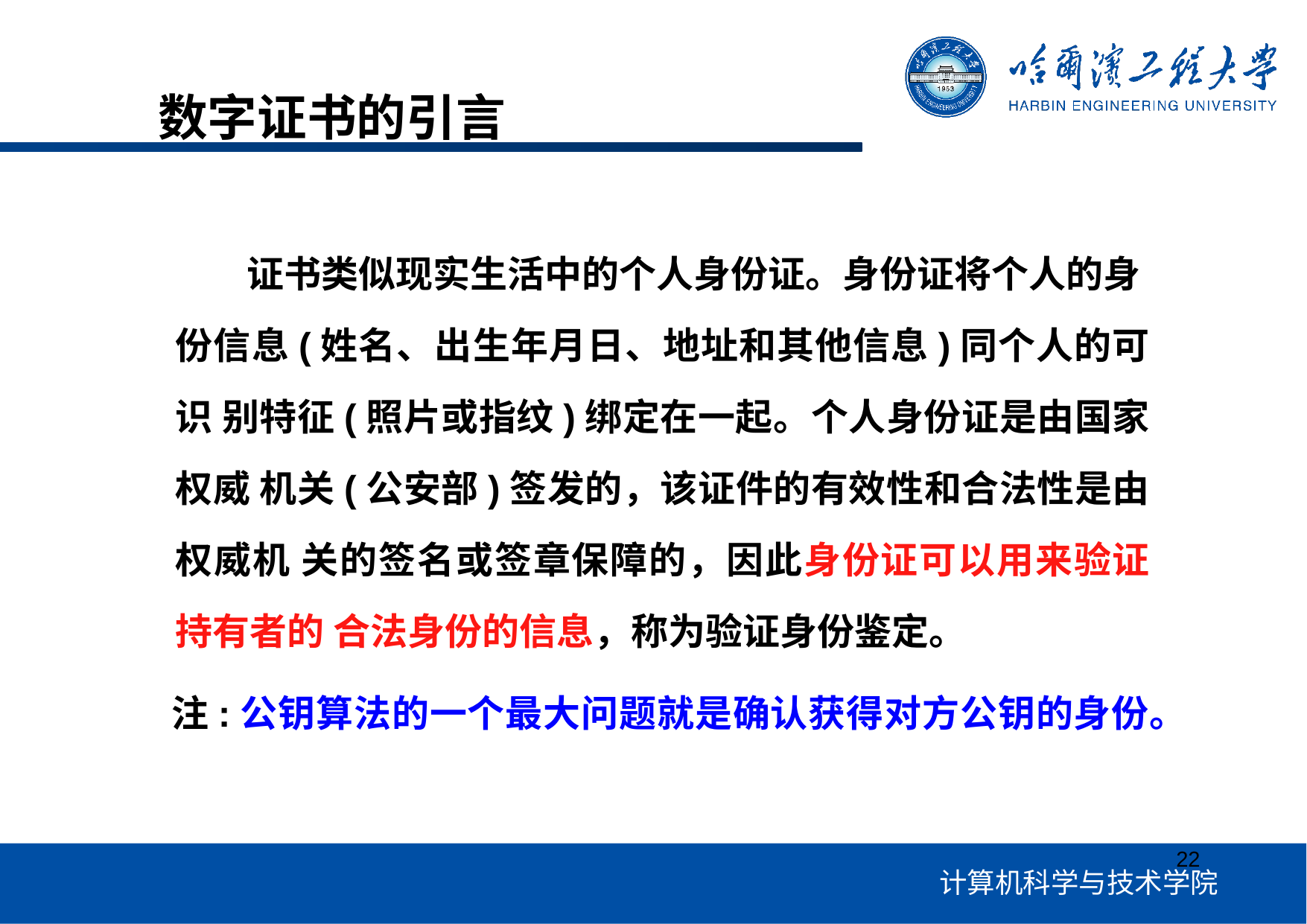

# 数字证书的引言
证书类似现实生活中的个人身份证。身份证将个人的身
份信息(姓名、出生年月日、地址和其他信息)同个人的可识 别特征(照片或指纹)绑定在一起。个人身份证是由国家权威 机关(公安部)签发的，该证件的有效性和合法性是由权威机 关的签名或签章保障的，因此身份证可以用来验证持有者的 合法身份的信息，称为验证身份鉴定。

注:公钥算法的一个最大问题就是确认获得对方公钥的身份。
22